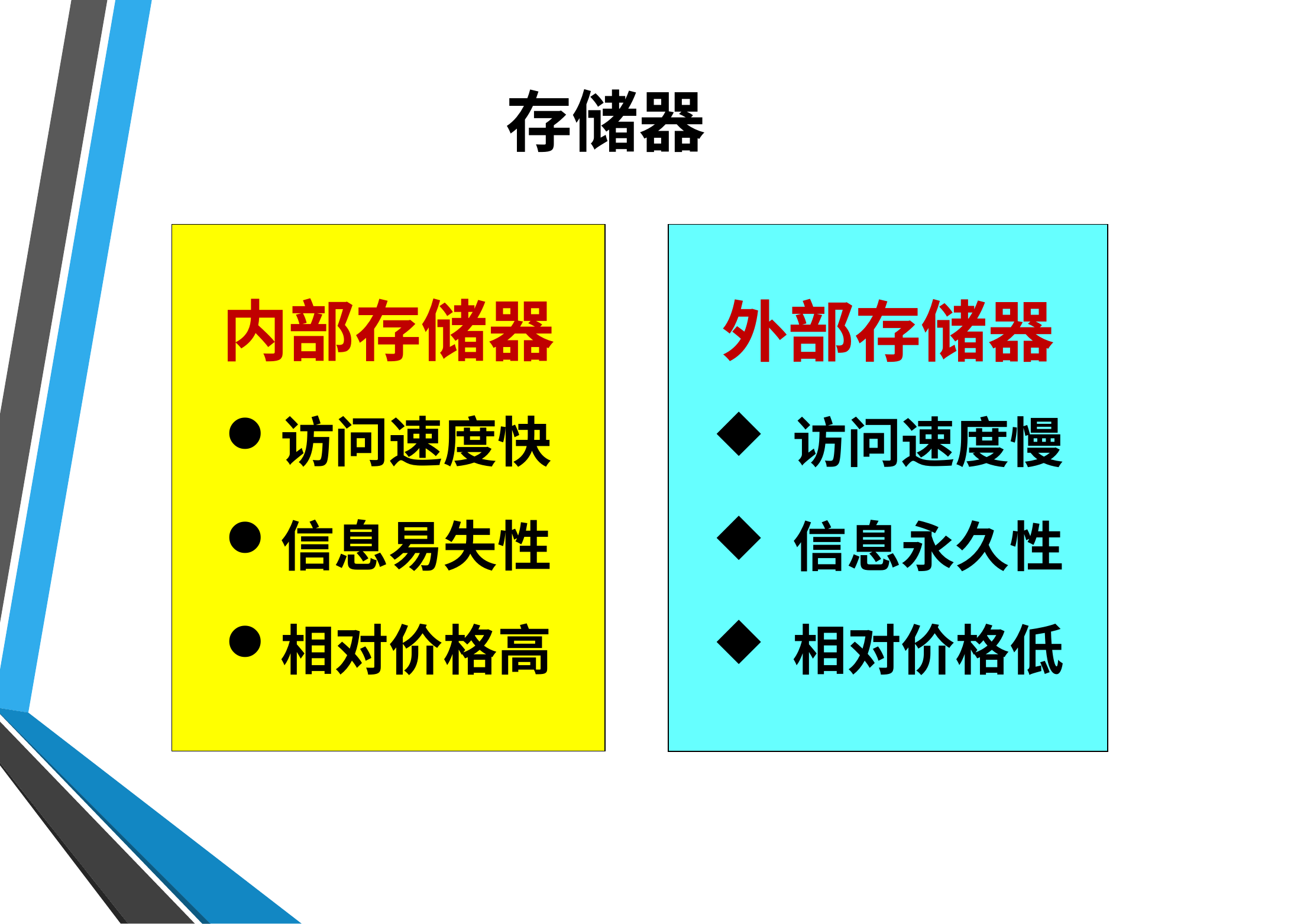

存储器
内部存储器
访问速度快
信息易失性
相对价格高

外部存储器
 访问速度慢
 信息永久性
 相对价格低